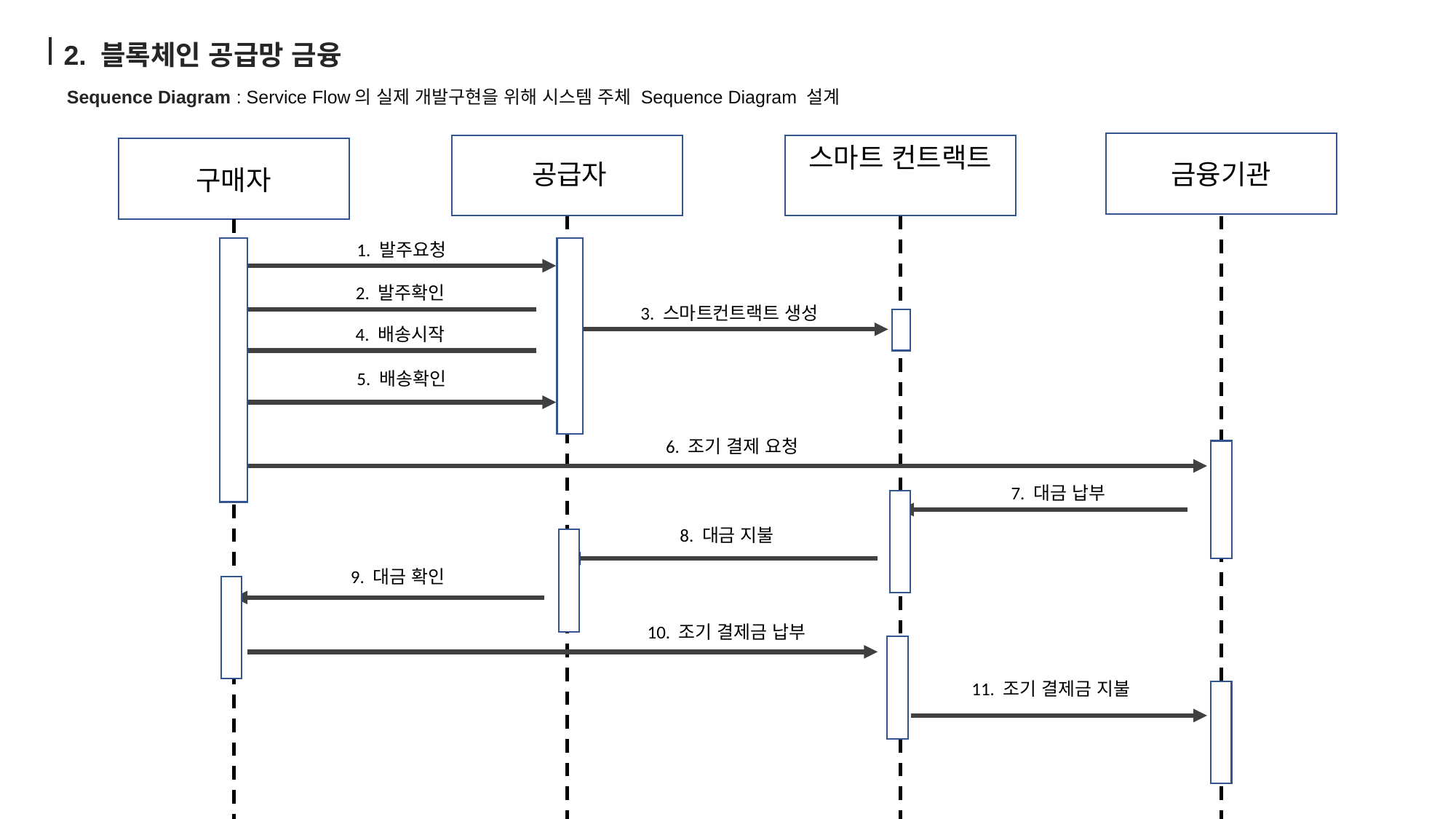

2. 블록체인 공급망 금융
Sequence Diagram : Service Flow의 실제 개발구현을 위해 시스템 주체 Sequence Diagram 설계

스마트 컨트랙트

공급자
금융기관
구매자
1. 발주요청

2. 발주확인
3. 스마트컨트랙트 생성

4. 배송시작
5. 배송확인
6. 조기 결제 요청

7. 대금 납부

8. 대금 지불

9. 대금 확인

10. 조기 결제금 납부

11. 조기 결제금 지불